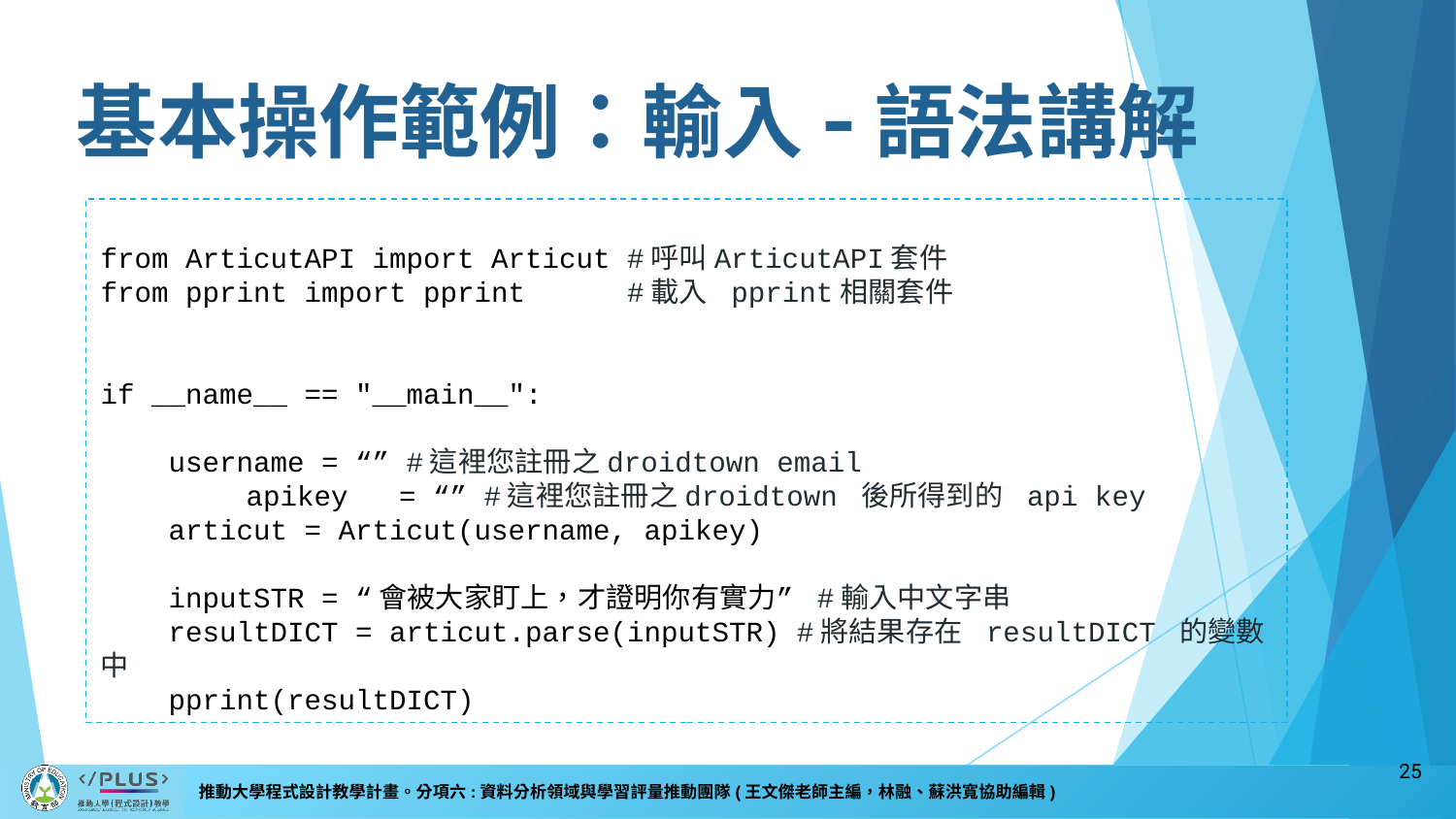

# 基本操作範例：輸入-語法講解

from ArticutAPI import Articut #呼叫ArticutAPI套件
from pprint import pprint      #載入 pprint相關套件

if __name__ == "__main__":

    username = “” #這裡您註冊之droidtown email
	apikey   = “” #這裡您註冊之droidtown 後所得到的 api key
    articut = Articut(username, apikey)

    inputSTR = “會被大家盯上，才證明你有實力” #輸入中文字串
    resultDICT = articut.parse(inputSTR) #將結果存在 resultDICT 的變數中
    pprint(resultDICT)
25